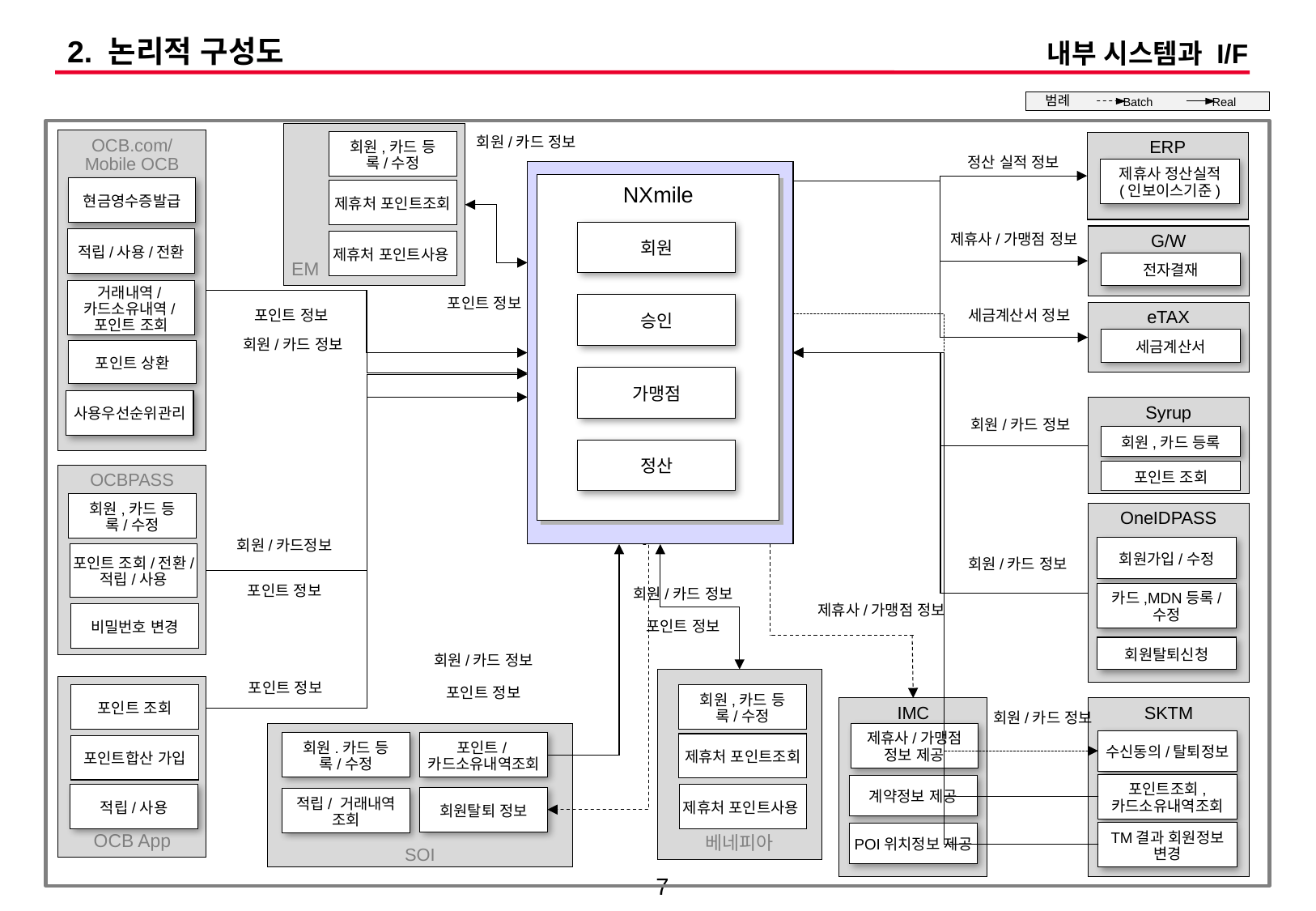

# 2. 논리적 구성도
내부 시스템과 I/F
범례
Batch
Real

 EM
회원/카드 정보
OCB.com/
Mobile OCB
회원,카드 등록/수정
ERP
정산 실적 정보
제휴사 정산실적
(인보이스기준)

NXmile

현금영수증발급
제휴처 포인트조회
회원
승인
가맹점
정산
제휴사/가맹점 정보
G/W
적립/사용/전환
제휴처 포인트사용
전자결재

거래내역/카드소유내역/포인트 조회
포인트 정보

포인트 정보
세금계산서 정보
eTAX
세금계산서
회원/카드 정보
포인트 상환
사용우선순위관리
Syrup
회원/카드 정보
회원,카드 등록
포인트 조회
OCBPASS
회원,카드 등록/수정
OneIDPASS
회원/카드정보
회원가입/수정
포인트 조회/전환/
적립/사용
회원/카드 정보
포인트 정보
회원/카드 정보

포인트 정보
카드,MDN등록/
수정
제휴사/가맹점 정보
비밀번호 변경
회원탈퇴신청
회원/카드 정보

포인트 정보
베네피아
포인트 정보
OCB App
회원,카드 등록/수정
포인트 조회
IMC
SKTM
회원/카드 정보
제휴사/가맹점 정보 제공

SOI
수신동의/탈퇴정보
회원.카드 등록/수정
포인트/카드소유내역조회
제휴처 포인트조회
포인트합산 가입
포인트조회, 카드소유내역조회
계약정보 제공
적립/사용
제휴처 포인트사용
회원탈퇴 정보
적립/ 거래내역 조회
TM결과 회원정보 변경
POI위치정보 제공